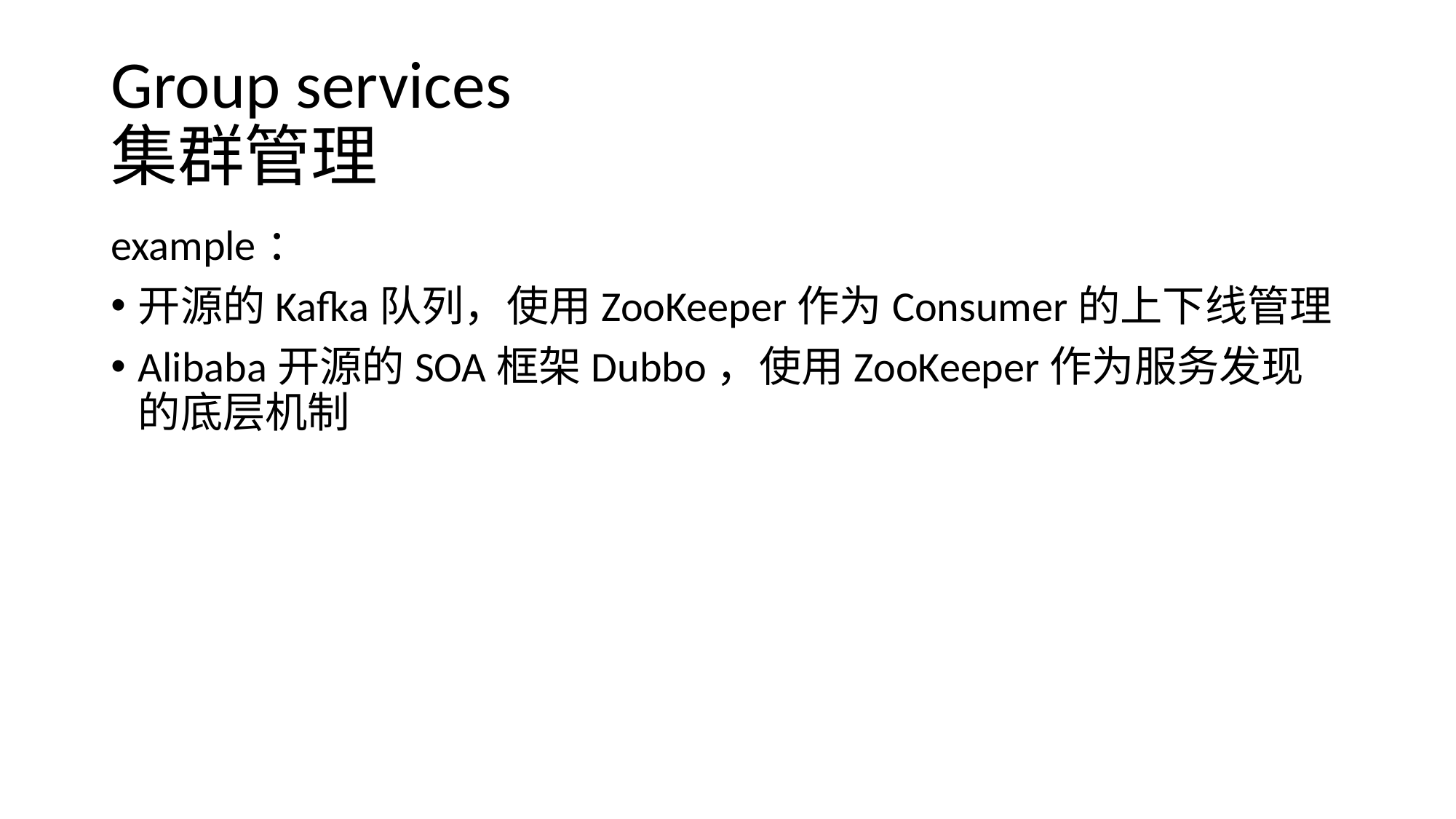

# Group services 集群管理
example：
开源的Kafka队列，使用ZooKeeper作为Consumer的上下线管理
Alibaba开源的SOA框架Dubbo，使用ZooKeeper作为服务发现的底层机制